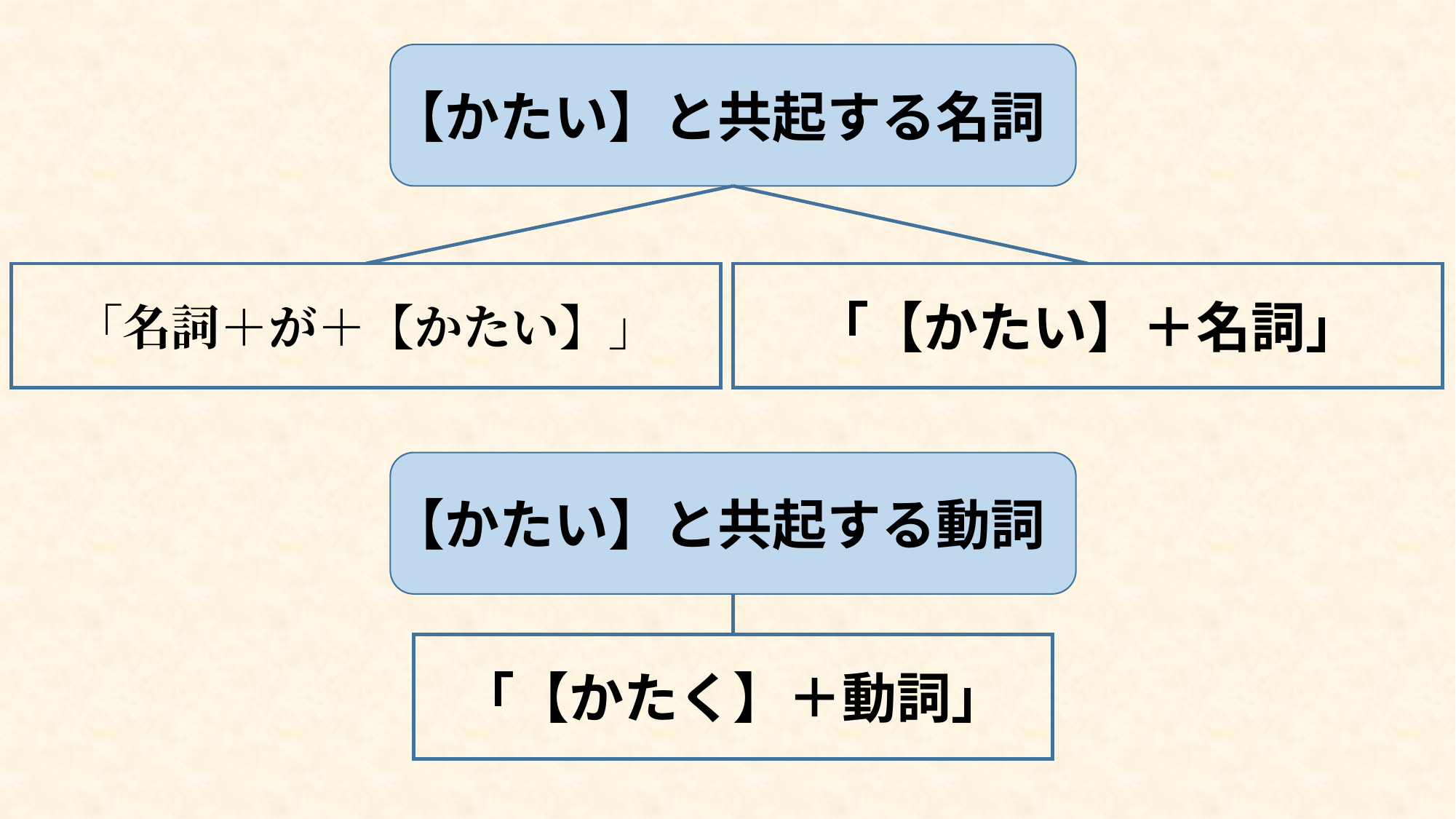

【かたい】と共起する名詞
「名詞＋が＋【かたい】」
「【かたい】＋名詞」

【かたい】と共起する動詞
「【かたく】＋動詞」